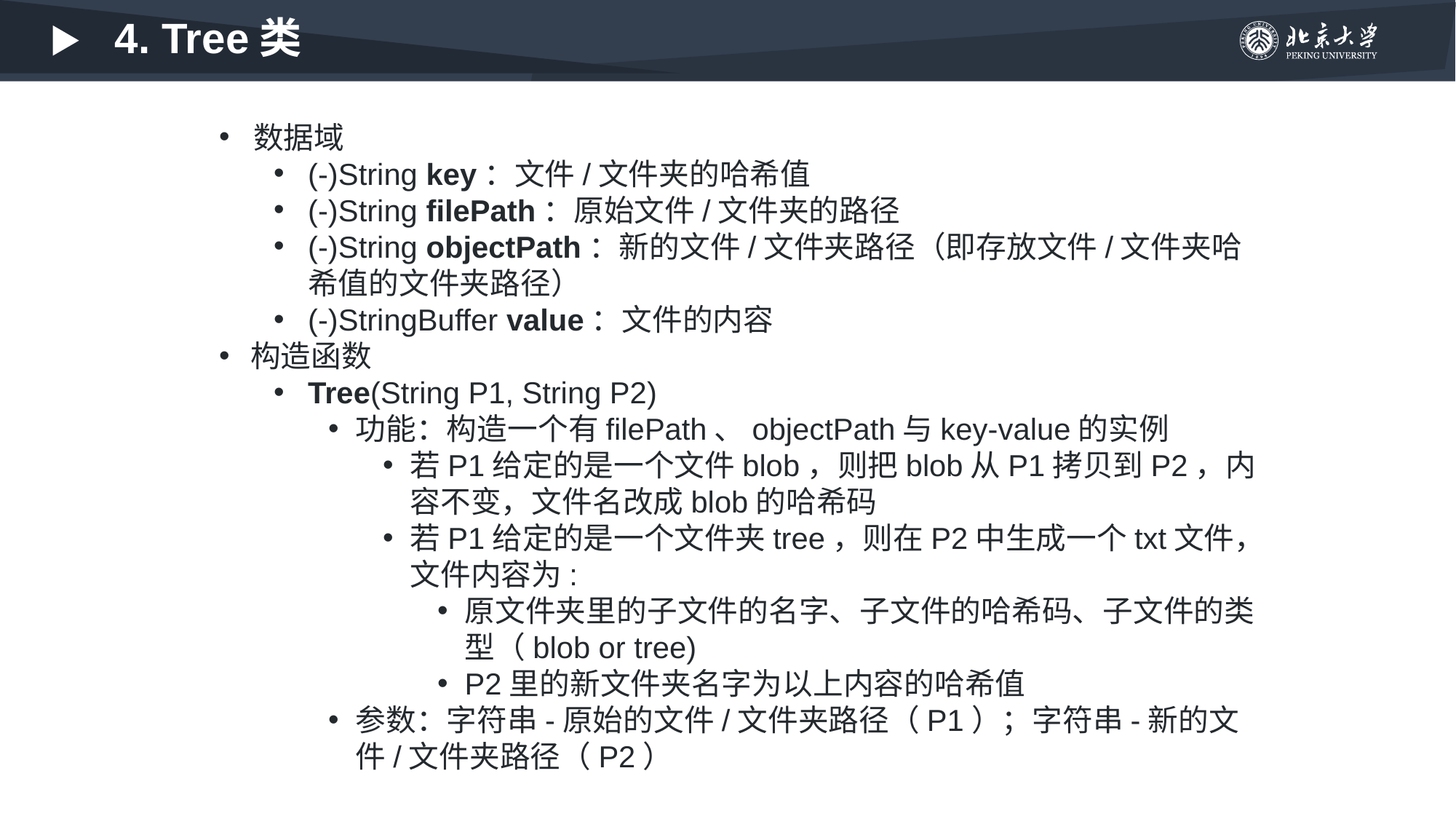

4. Tree类
数据域
(-)String key：文件/文件夹的哈希值
(-)String filePath：原始文件/文件夹的路径
(-)String objectPath：新的文件/文件夹路径（即存放文件/文件夹哈希值的文件夹路径）
(-)StringBuffer value：文件的内容
  构造函数
Tree(String P1, String P2)
功能：构造一个有filePath、objectPath与key-value的实例
若P1给定的是一个文件blob，则把blob从P1拷贝到P2，内容不变，文件名改成blob的哈希码
若P1给定的是一个文件夹tree，则在P2中生成一个txt文件，文件内容为:
原文件夹里的子文件的名字、子文件的哈希码、子文件的类型（blob or tree)
P2里的新文件夹名字为以上内容的哈希值
参数：字符串-原始的文件/文件夹路径（P1）；字符串-新的文件/文件夹路径（P2）